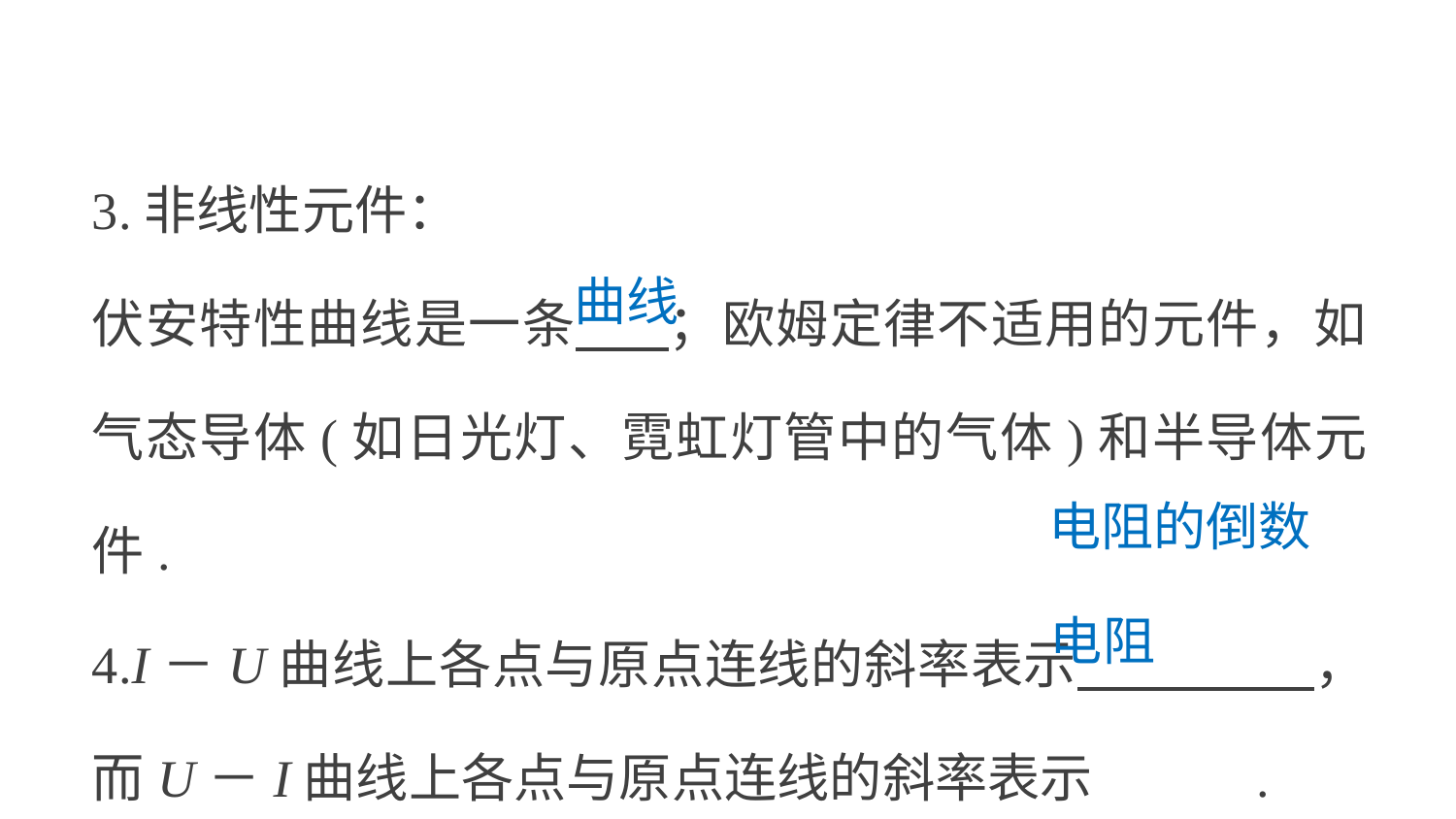

3.非线性元件：
伏安特性曲线是一条       ；欧姆定律不适用的元件，如气态导体(如日光灯、霓虹灯管中的气体)和半导体元件.
4.I－U曲线上各点与原点连线的斜率表示                   ，而U－I曲线上各点与原点连线的斜率表示		.
曲线
电阻的倒数
电阻